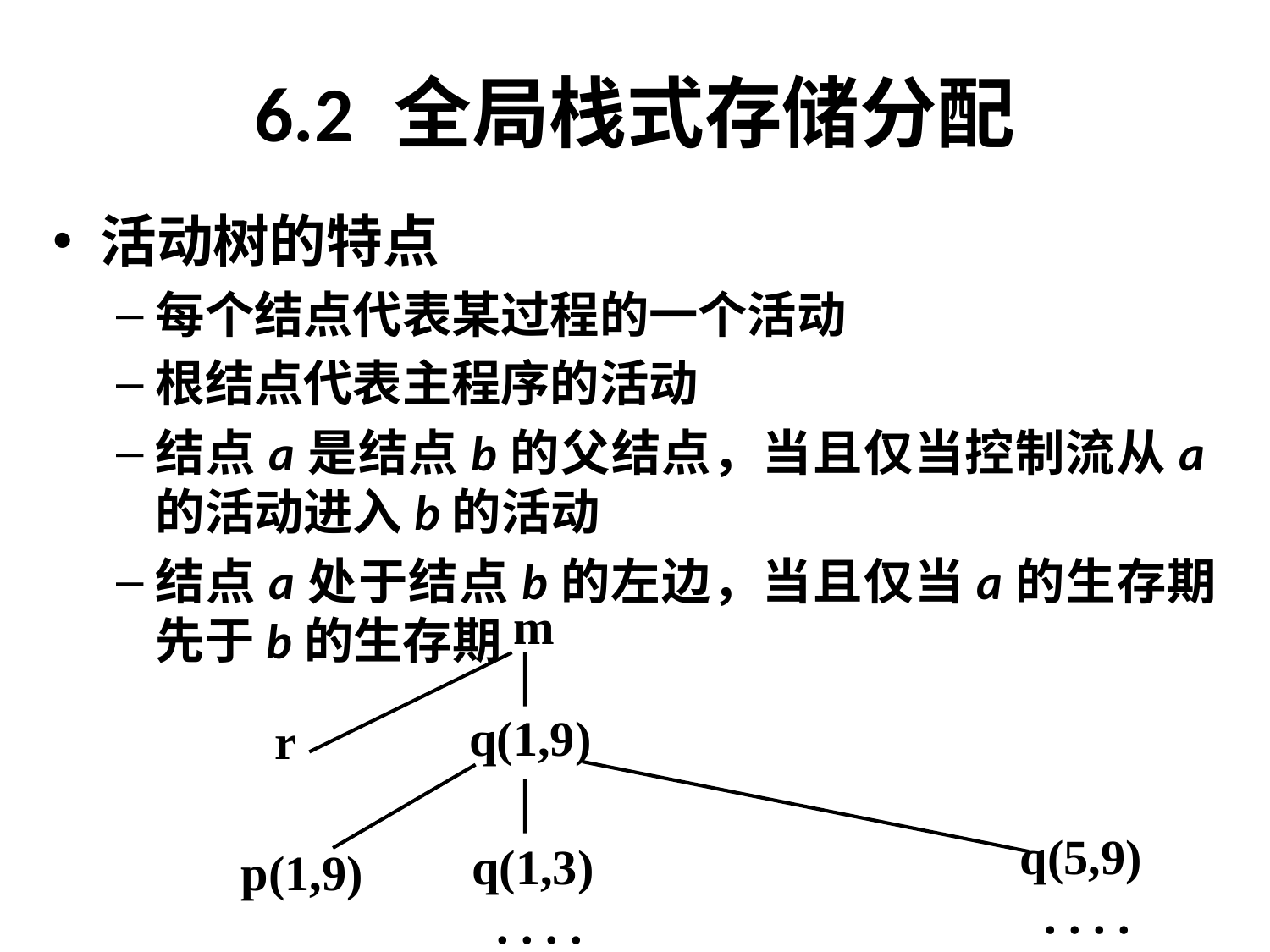

# 6.2 全局栈式存储分配
活动树的特点
每个结点代表某过程的一个活动
根结点代表主程序的活动
结点a是结点b的父结点，当且仅当控制流从a的活动进入b的活动
结点a处于结点b的左边，当且仅当a的生存期先于b的生存期
m

q(1,9)
r

q(5,9)
  . . . .
q(1,3)
  . . . .
p(1,9)